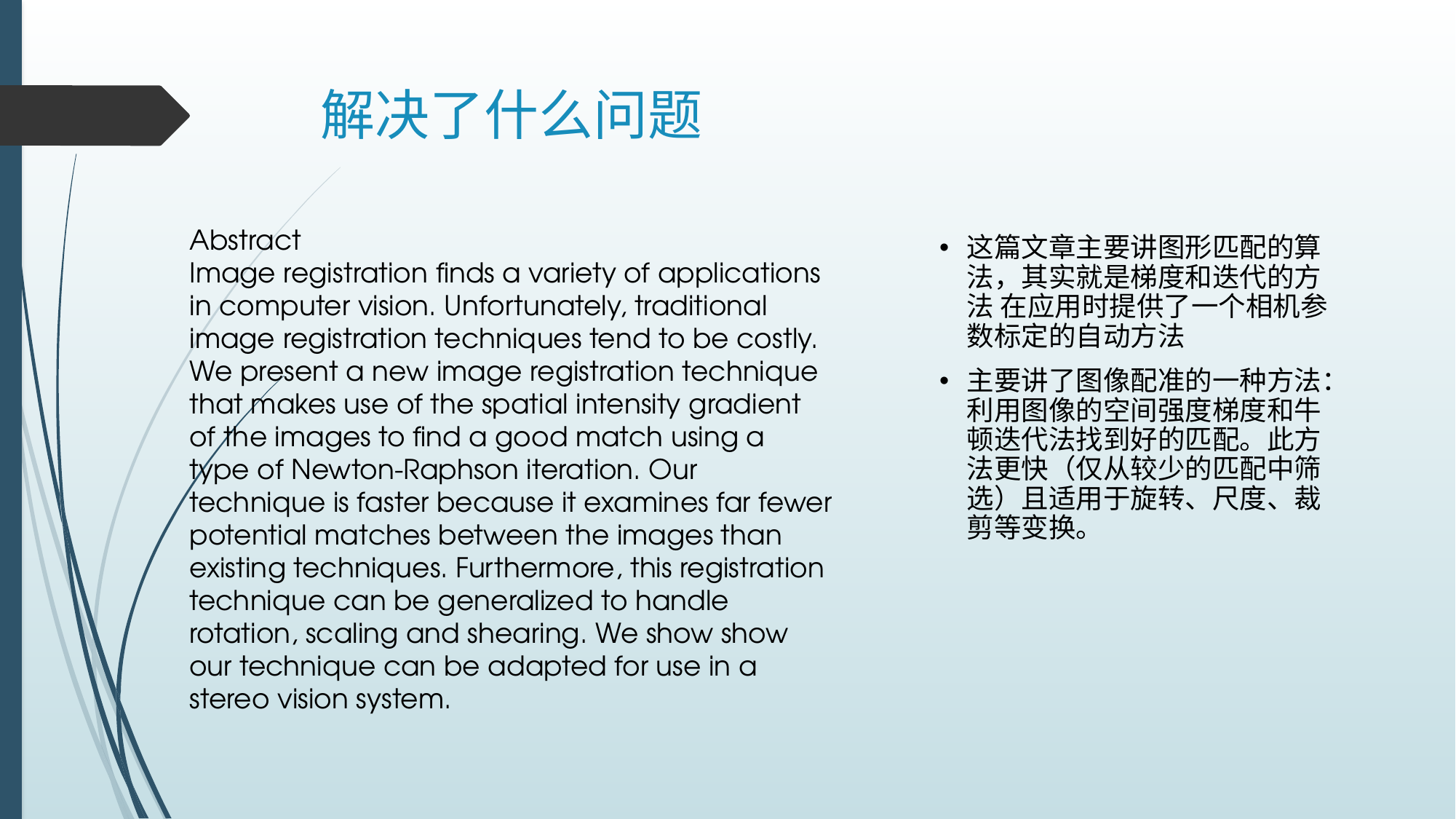

# 解决了什么问题
Abstract
Image registration finds a variety of applications in computer vision. Unfortunately, traditional image registration techniques tend to be costly. We present a new image registration technique that makes use of the spatial intensity gradient of the images to find a good match using a type of Newton-Raphson iteration. Our technique is faster because it examines far fewer potential matches between the images than existing techniques. Furthermore, this registration technique can be generalized to handle rotation, scaling and shearing. We show show our technique can be adapted for use in a stereo vision system.
这篇文章主要讲图形匹配的算法，其实就是梯度和迭代的方法 在应用时提供了一个相机参数标定的自动方法
主要讲了图像配准的一种方法：利用图像的空间强度梯度和牛顿迭代法找到好的匹配。此方法更快（仅从较少的匹配中筛选）且适用于旋转、尺度、裁剪等变换。